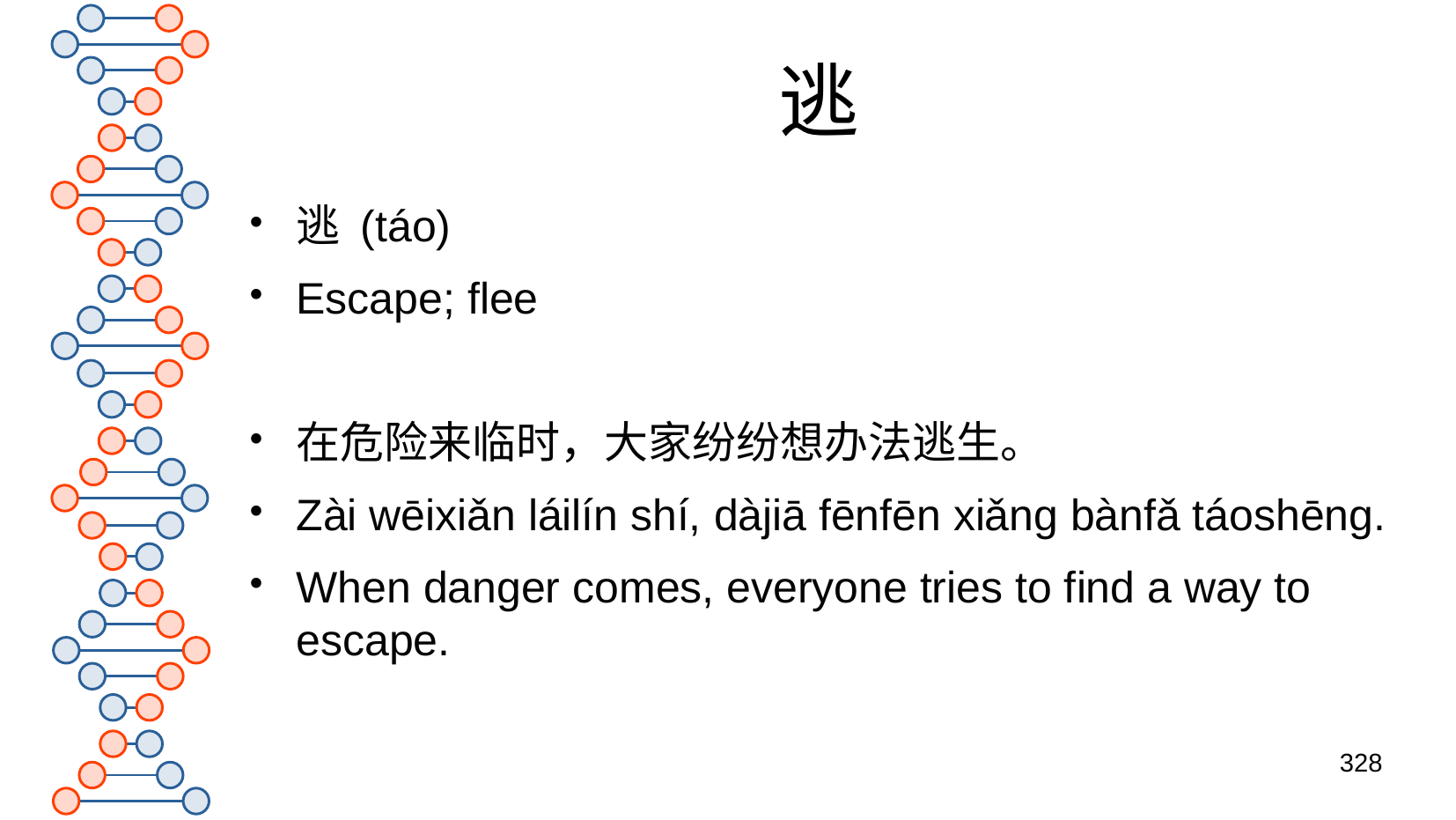

# 逃
逃 (táo)
Escape; flee

在危险来临时，大家纷纷想办法逃生。
Zài wēixiǎn láilín shí, dàjiā fēnfēn xiǎng bànfǎ táoshēng.
When danger comes, everyone tries to find a way to escape.

328